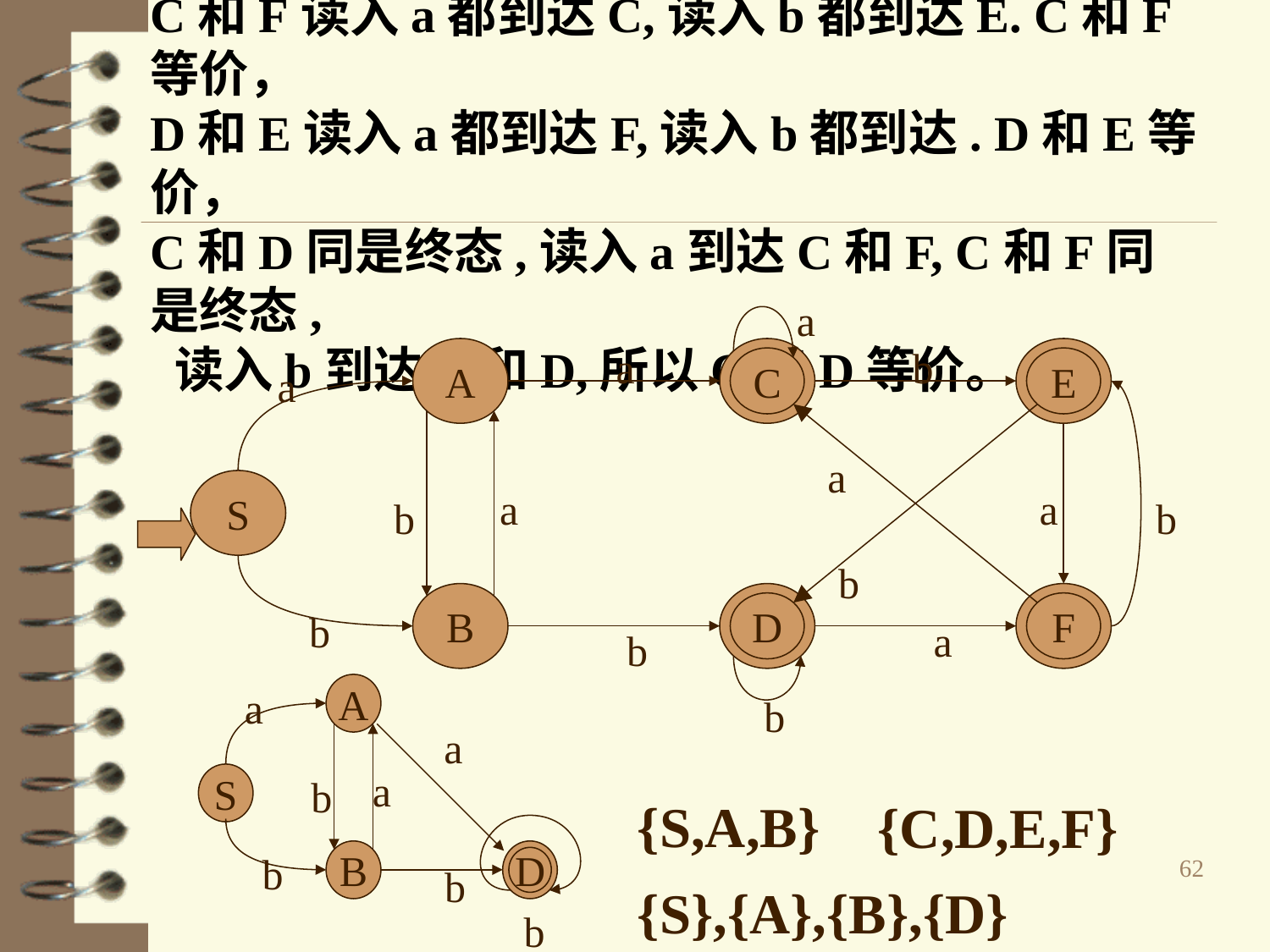

# C和F读入a都到达C,读入b都到达E. C和F等价， D和E读入a都到达F,读入b都到达. D和E等价， C和D同是终态,读入a到达C和F, C和F同是终态, 读入b到达E和D,所以C和D等价。
a
A
a

C
b

E
a
S
a
a
b
b
B

D

F
b
a
b
b
a

b
A
a
a
a
S
b
B

D
b
b
b

{S,A,B}
{C,D,E,F}
62
{S},{A},{B},{D}